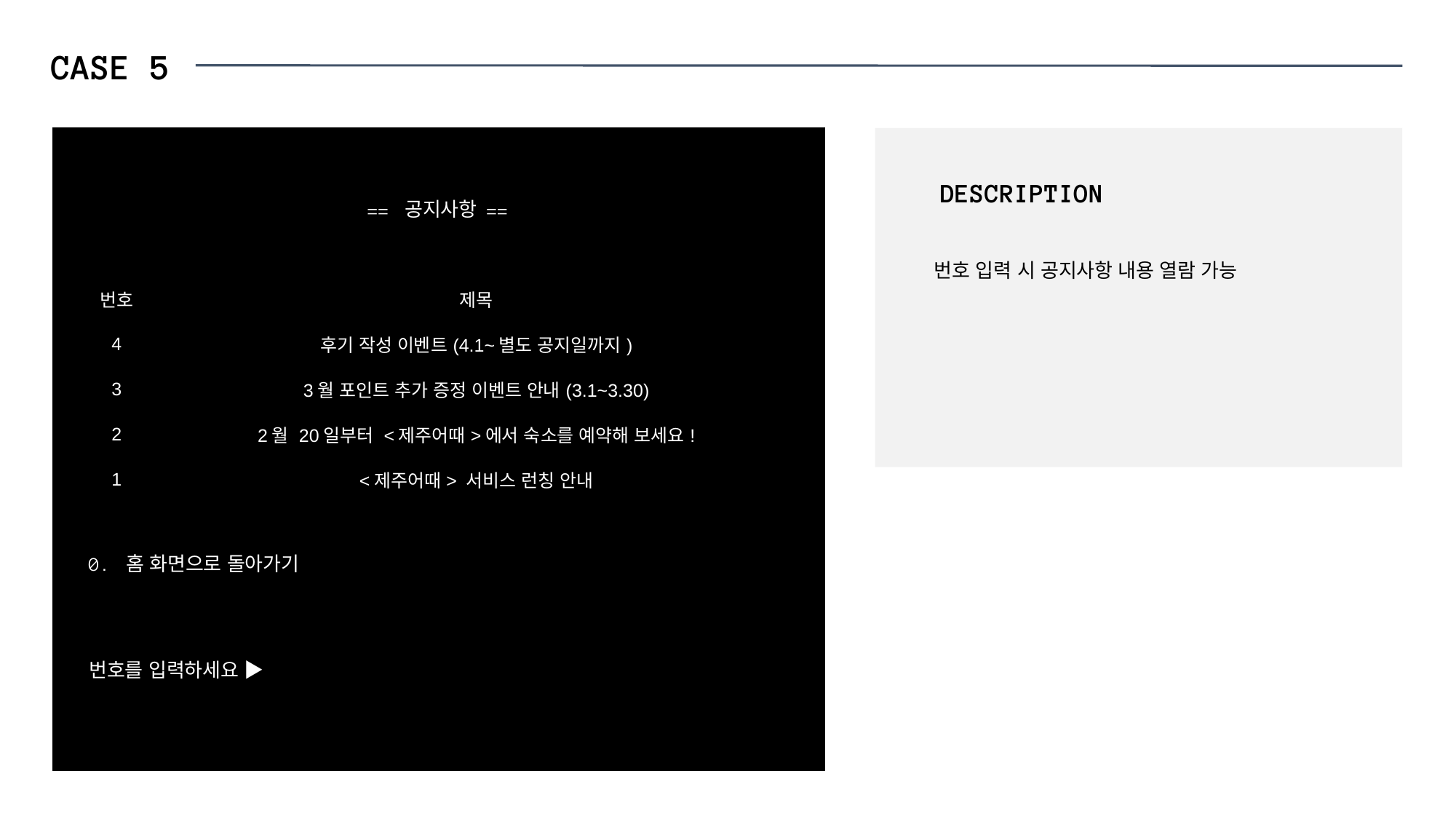

CASE 5

DESCRIPTION

        번호 입력 시 공지사항 내용 열람 가능

== 공지사항 ==

0. 홈 화면으로 돌아가기

번호를 입력하세요 ▶

| 번호 | 제목 |
| --- | --- |
| 4 | 후기 작성 이벤트(4.1~별도 공지일까지) |
| 3 | 3월 포인트 추가 증정 이벤트 안내(3.1~3.30) |
| 2 | 2월 20일부터 <제주어때>에서 숙소를 예약해 보세요! |
| 1 | <제주어때> 서비스 런칭 안내 |